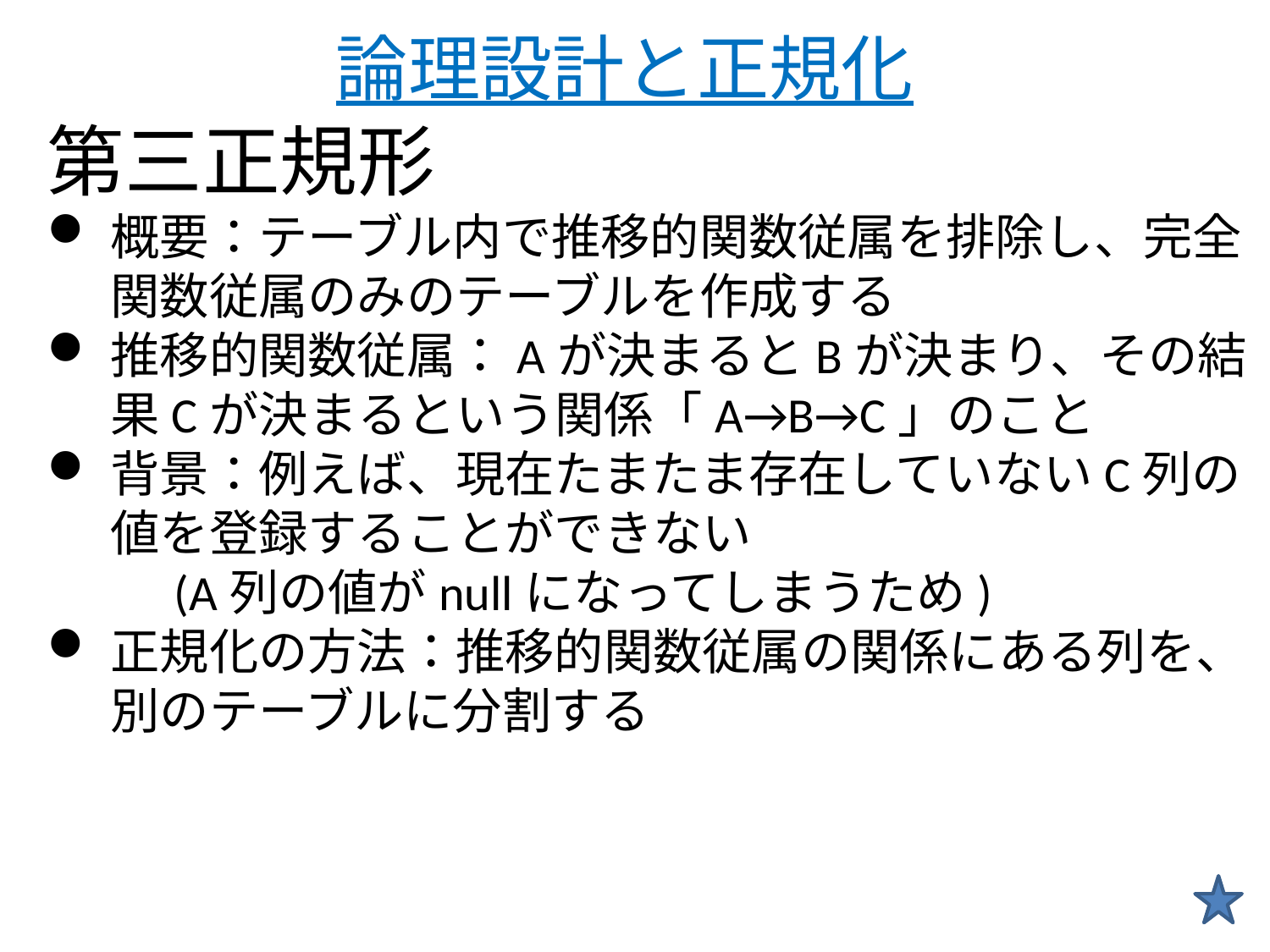

# 論理設計と正規化
第三正規形
概要：テーブル内で推移的関数従属を排除し、完全関数従属のみのテーブルを作成する
推移的関数従属：Aが決まるとBが決まり、その結果Cが決まるという関係「A→B→C」のこと
背景：例えば、現在たまたま存在していないC列の値を登録することができない
	(A列の値がnullになってしまうため)
正規化の方法：推移的関数従属の関係にある列を、別のテーブルに分割する